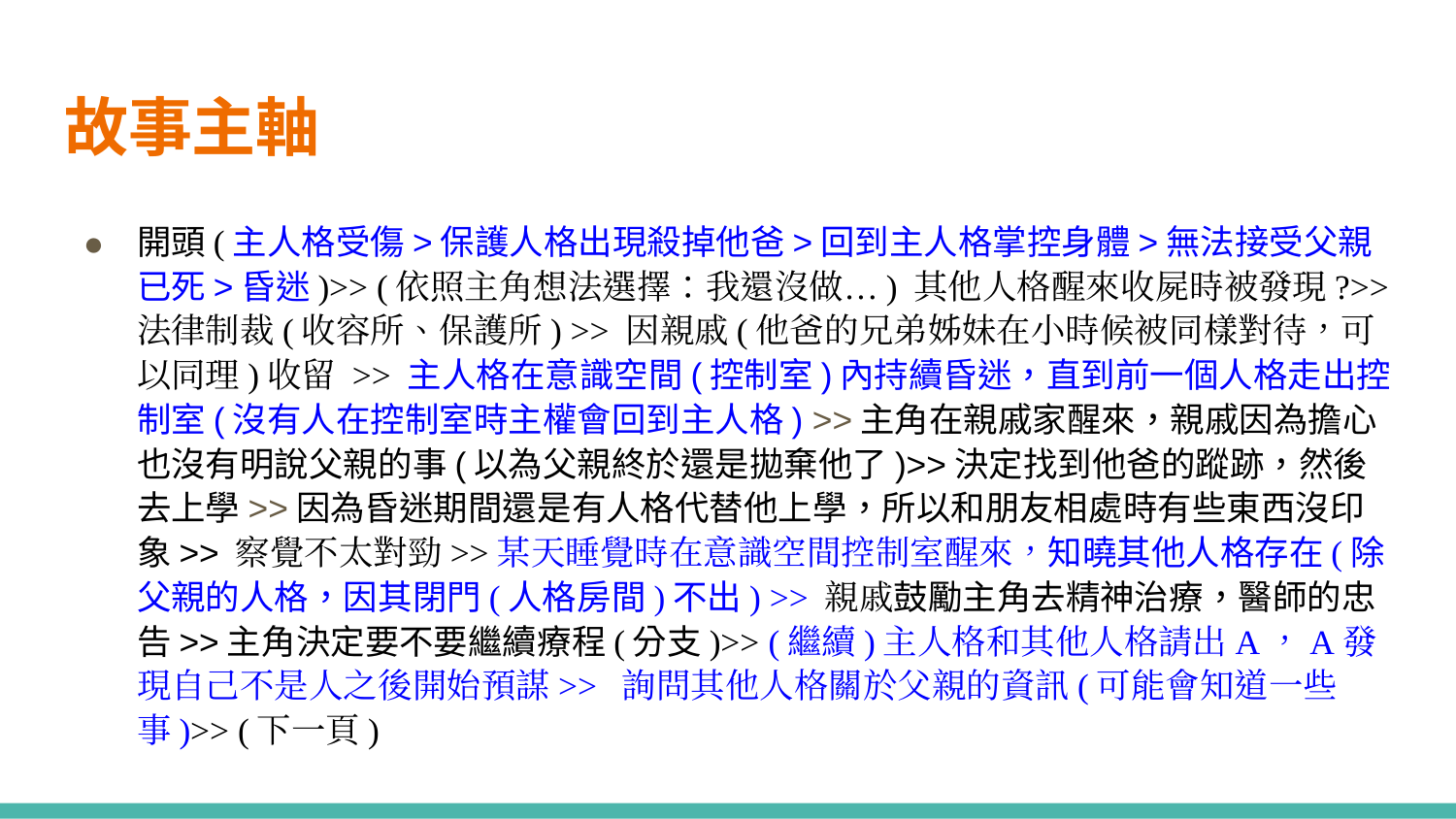

# 故事主軸
開頭(主人格受傷>保護人格出現殺掉他爸>回到主人格掌控身體>無法接受父親已死>昏迷)>> (依照主角想法選擇：我還沒做…) 其他人格醒來收屍時被發現?>> 法律制裁(收容所、保護所) >> 因親戚(他爸的兄弟姊妹在小時候被同樣對待，可以同理)收留 >> 主人格在意識空間(控制室)內持續昏迷，直到前一個人格走出控制室(沒有人在控制室時主權會回到主人格) >>主角在親戚家醒來，親戚因為擔心也沒有明說父親的事(以為父親終於還是拋棄他了)>>決定找到他爸的蹤跡，然後去上學>>因為昏迷期間還是有人格代替他上學，所以和朋友相處時有些東西沒印象>> 察覺不太對勁>>某天睡覺時在意識空間控制室醒來，知曉其他人格存在(除父親的人格，因其閉門(人格房間)不出) >> 親戚鼓勵主角去精神治療，醫師的忠告>>主角決定要不要繼續療程(分支)>> (繼續)主人格和其他人格請出A，A發現自己不是人之後開始預謀>>  詢問其他人格關於父親的資訊(可能會知道一些事)>> (下一頁)